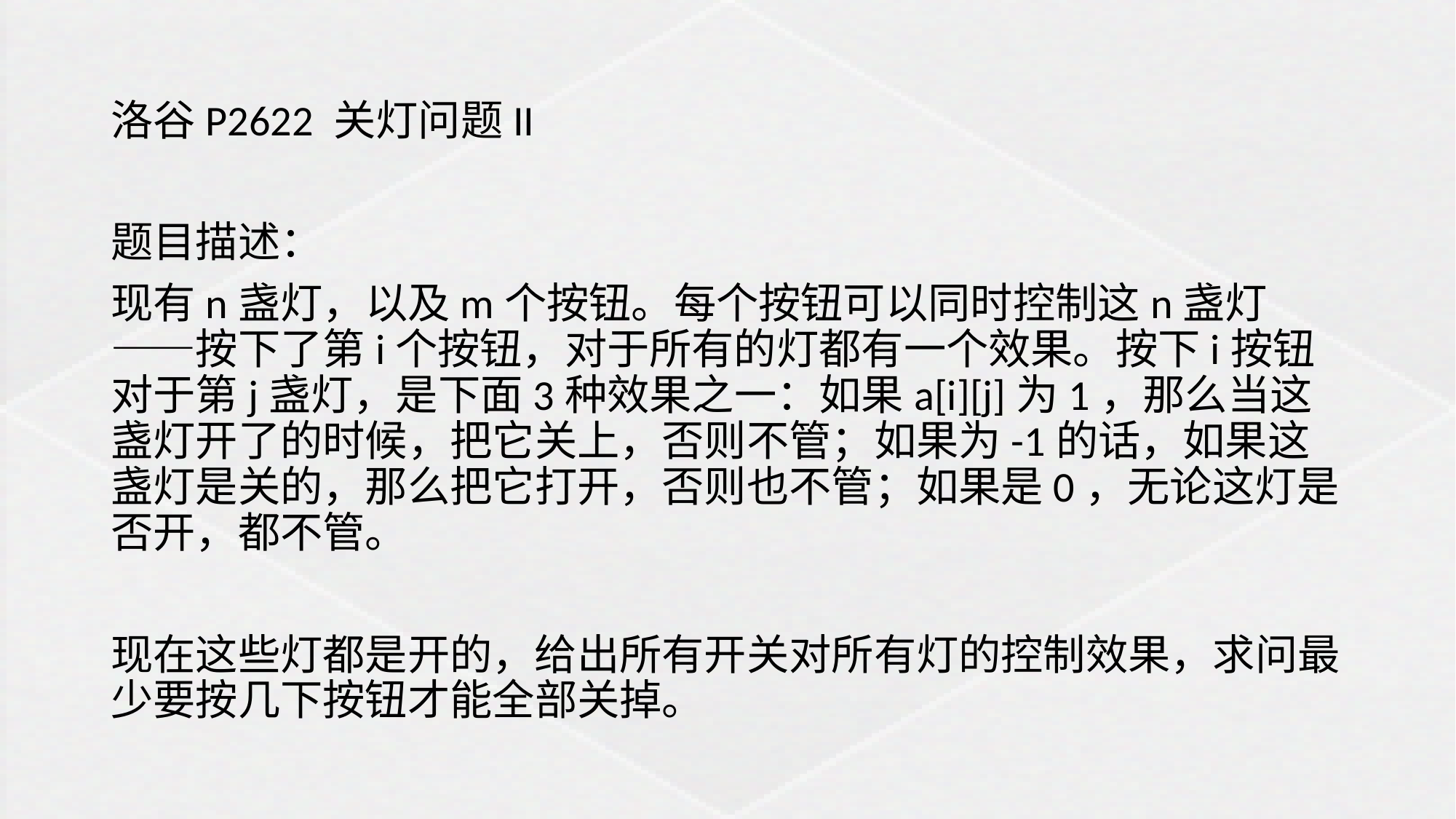

洛谷P2622 关灯问题II

题目描述：
现有n盏灯，以及m个按钮。每个按钮可以同时控制这n盏灯——按下了第i个按钮，对于所有的灯都有一个效果。按下i按钮对于第j盏灯，是下面3种效果之一：如果a[i][j]为1，那么当这盏灯开了的时候，把它关上，否则不管；如果为-1的话，如果这盏灯是关的，那么把它打开，否则也不管；如果是0，无论这灯是否开，都不管。

现在这些灯都是开的，给出所有开关对所有灯的控制效果，求问最少要按几下按钮才能全部关掉。